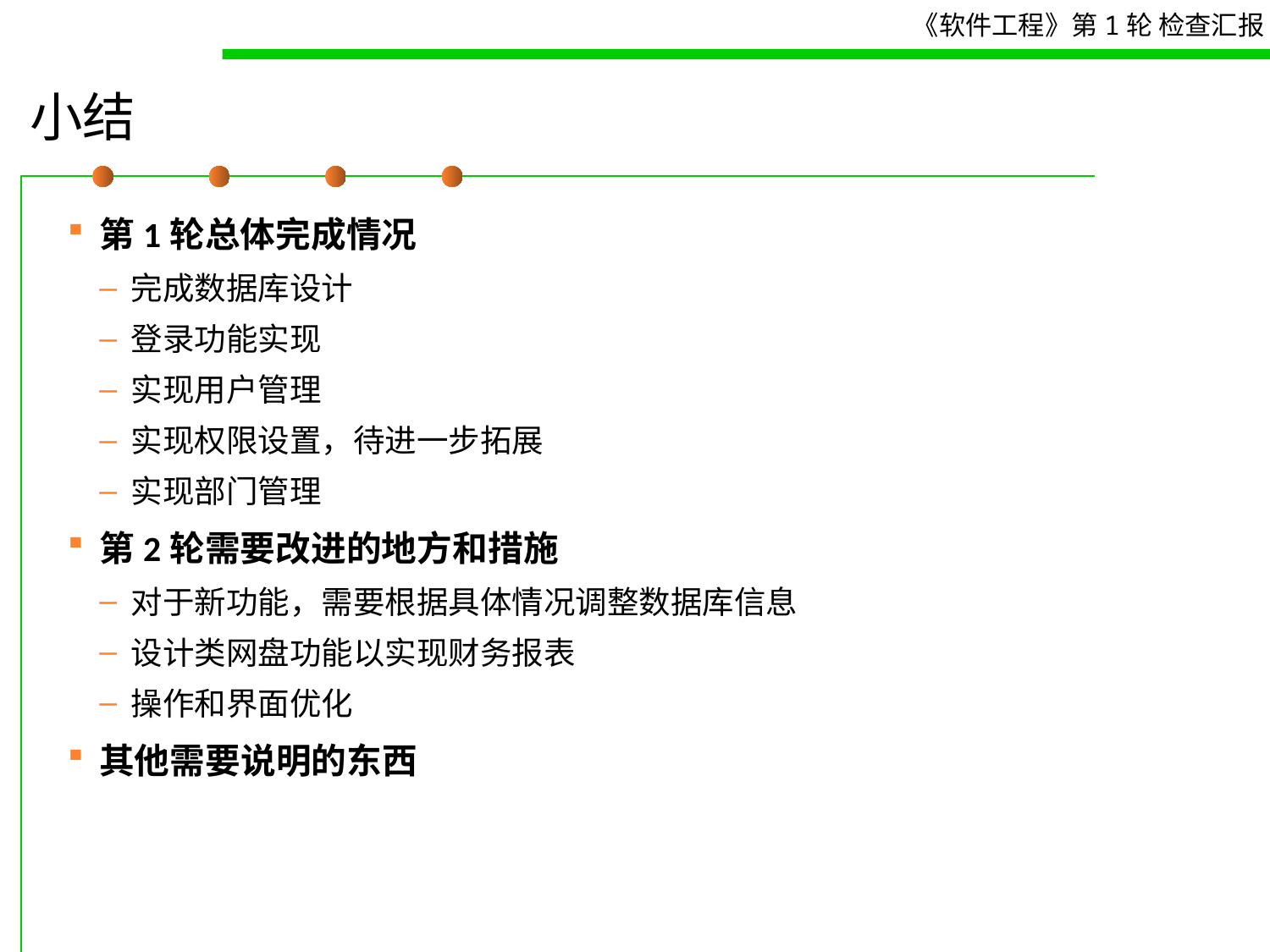

# 小结
第1轮总体完成情况
完成数据库设计
登录功能实现
实现用户管理
实现权限设置，待进一步拓展
实现部门管理
第2轮需要改进的地方和措施
对于新功能，需要根据具体情况调整数据库信息
设计类网盘功能以实现财务报表
操作和界面优化
其他需要说明的东西